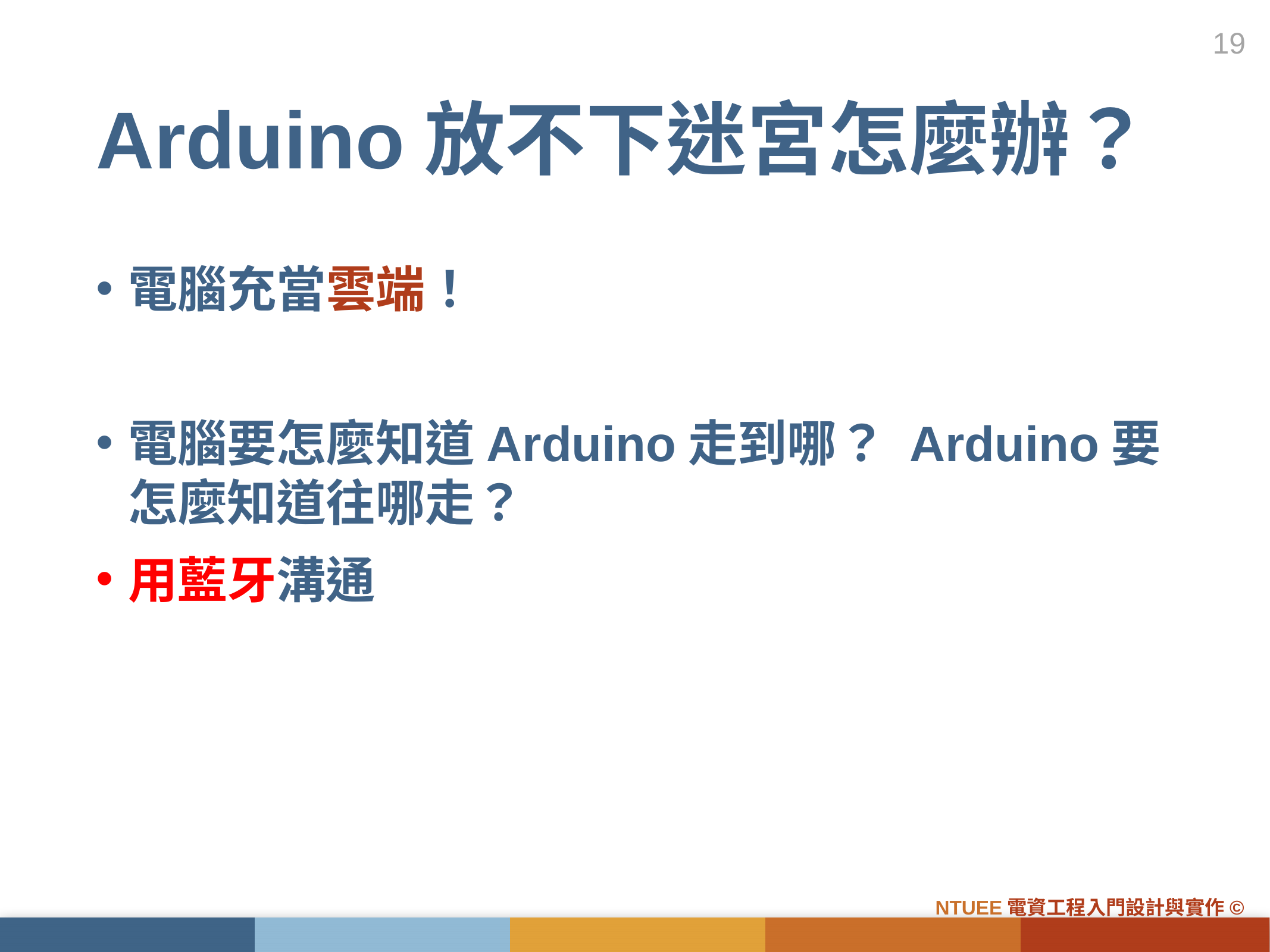

19
# Arduino放不下迷宮怎麼辦？
電腦充當雲端！

電腦要怎麼知道Arduino走到哪？ Arduino要怎麼知道往哪走？
用藍牙溝通